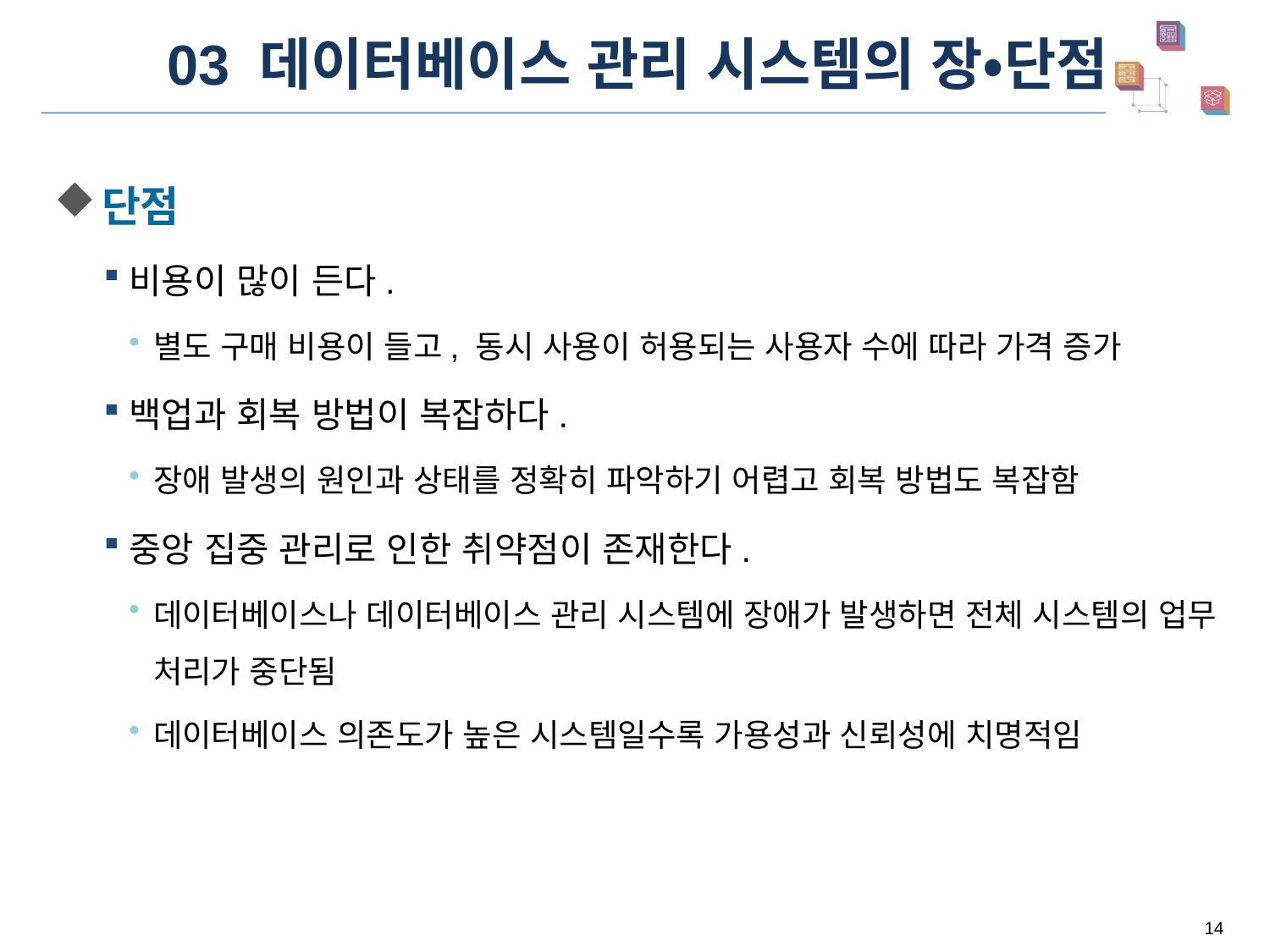

# 03 데이터베이스 관리 시스템의 장•단점
단점
비용이 많이 든다.
별도 구매 비용이 들고, 동시 사용이 허용되는 사용자 수에 따라 가격 증가
백업과 회복 방법이 복잡하다.
장애 발생의 원인과 상태를 정확히 파악하기 어렵고 회복 방법도 복잡함
중앙 집중 관리로 인한 취약점이 존재한다.
데이터베이스나 데이터베이스 관리 시스템에 장애가 발생하면 전체 시스템의 업무 처리가 중단됨
데이터베이스 의존도가 높은 시스템일수록 가용성과 신뢰성에 치명적임